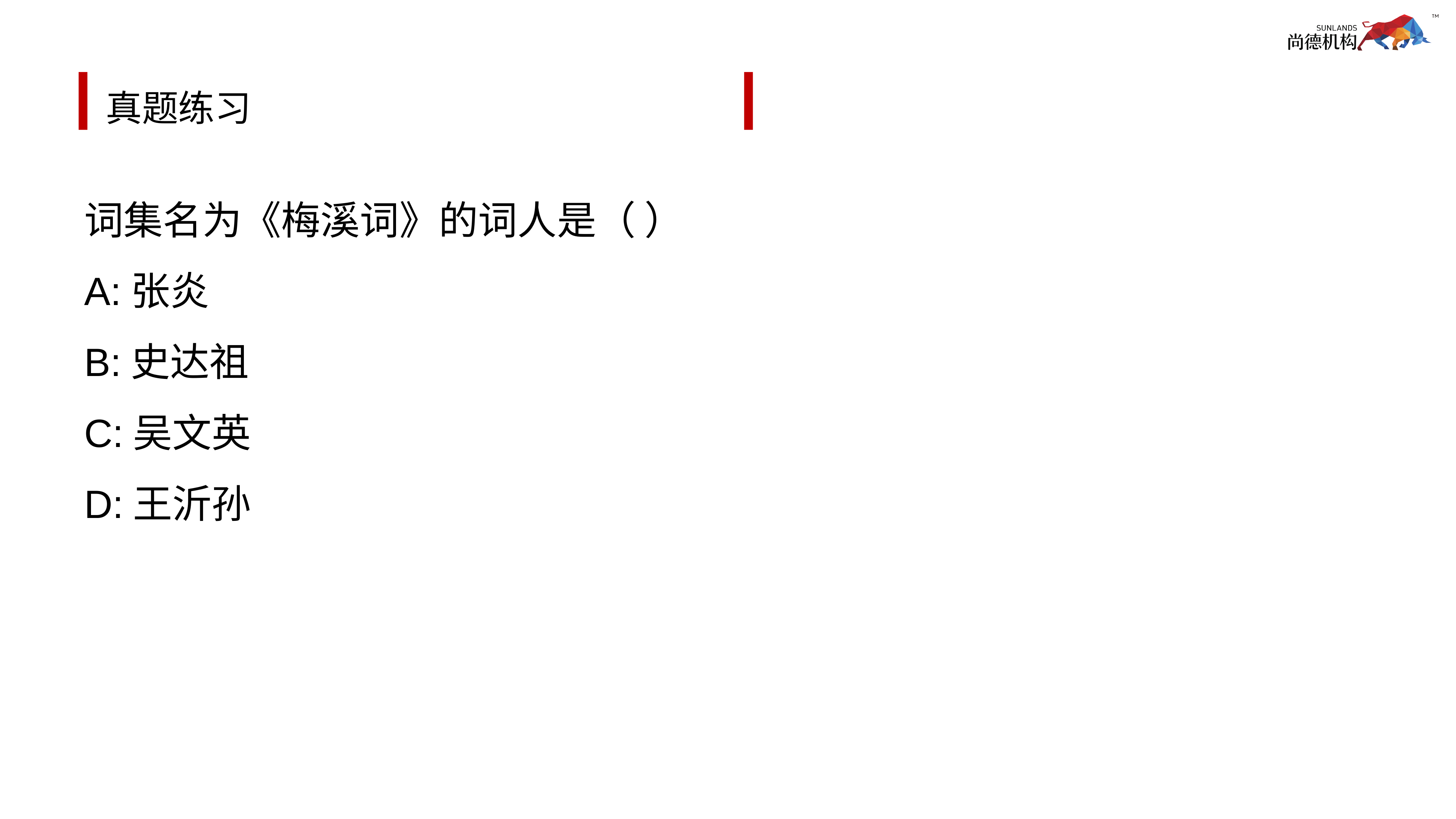

# 真题练习
词集名为《梅溪词》的词人是（ ）
A:张炎
B:史达祖
C:吴文英
D:王沂孙